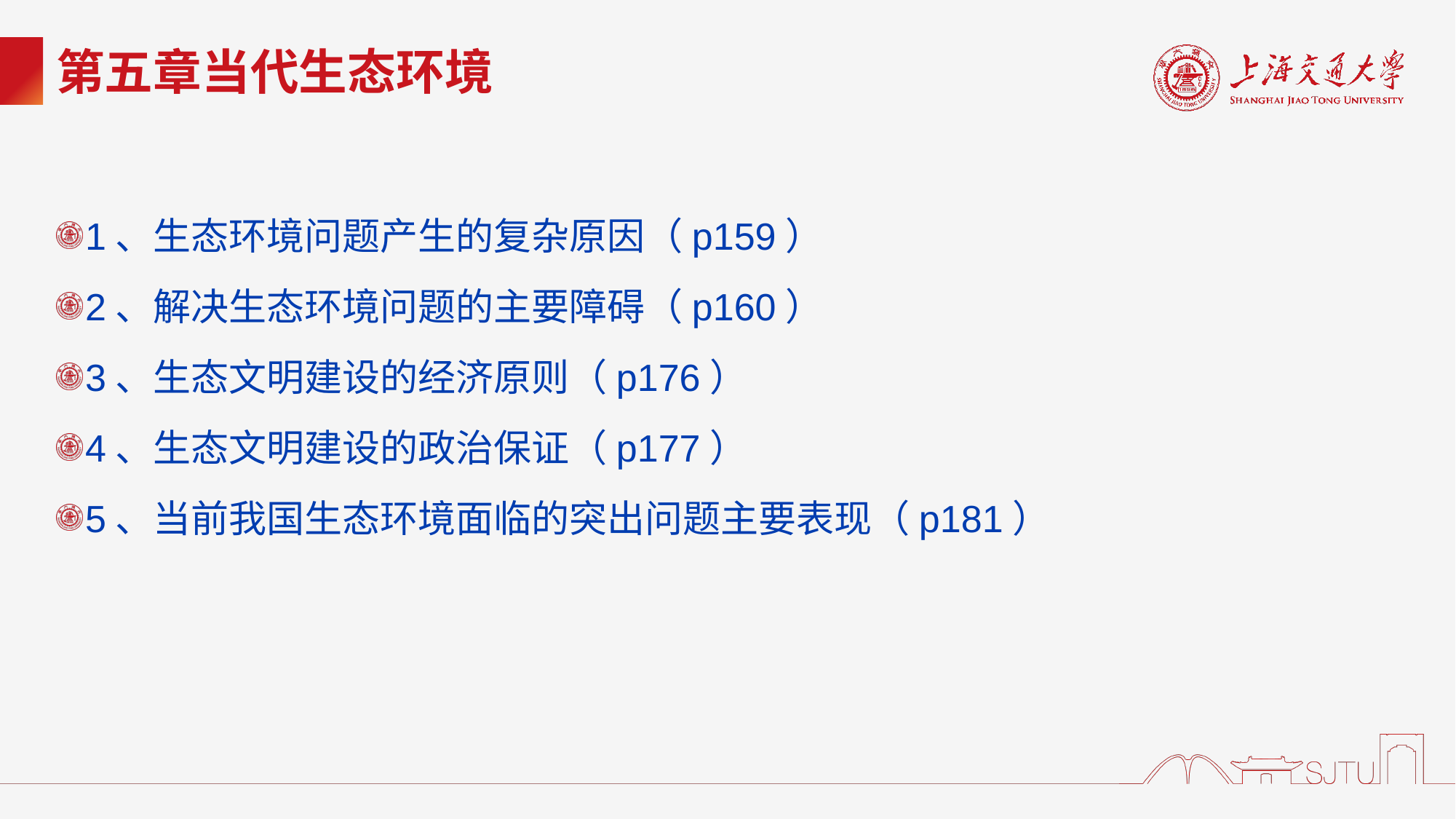

# 第五章当代生态环境

1、生态环境问题产生的复杂原因（p159）
2、解决生态环境问题的主要障碍（p160）
3、生态文明建设的经济原则（p176）
4、生态文明建设的政治保证（p177）
5、当前我国生态环境面临的突出问题主要表现（p181）